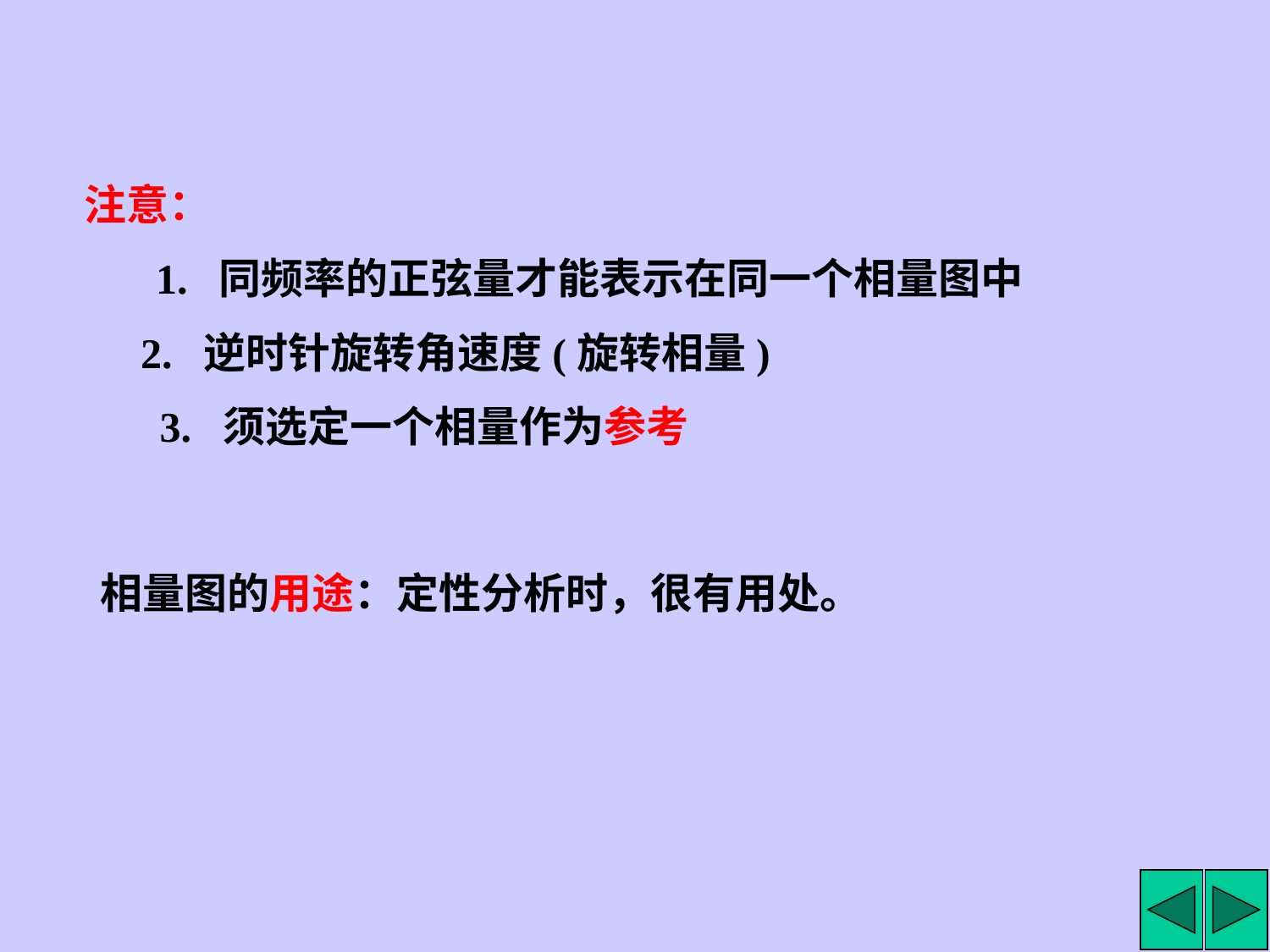

注意：
1.  同频率的正弦量才能表示在同一个相量图中
2.  逆时针旋转角速度(旋转相量)
3.  须选定一个相量作为参考
相量图的用途：定性分析时，很有用处。